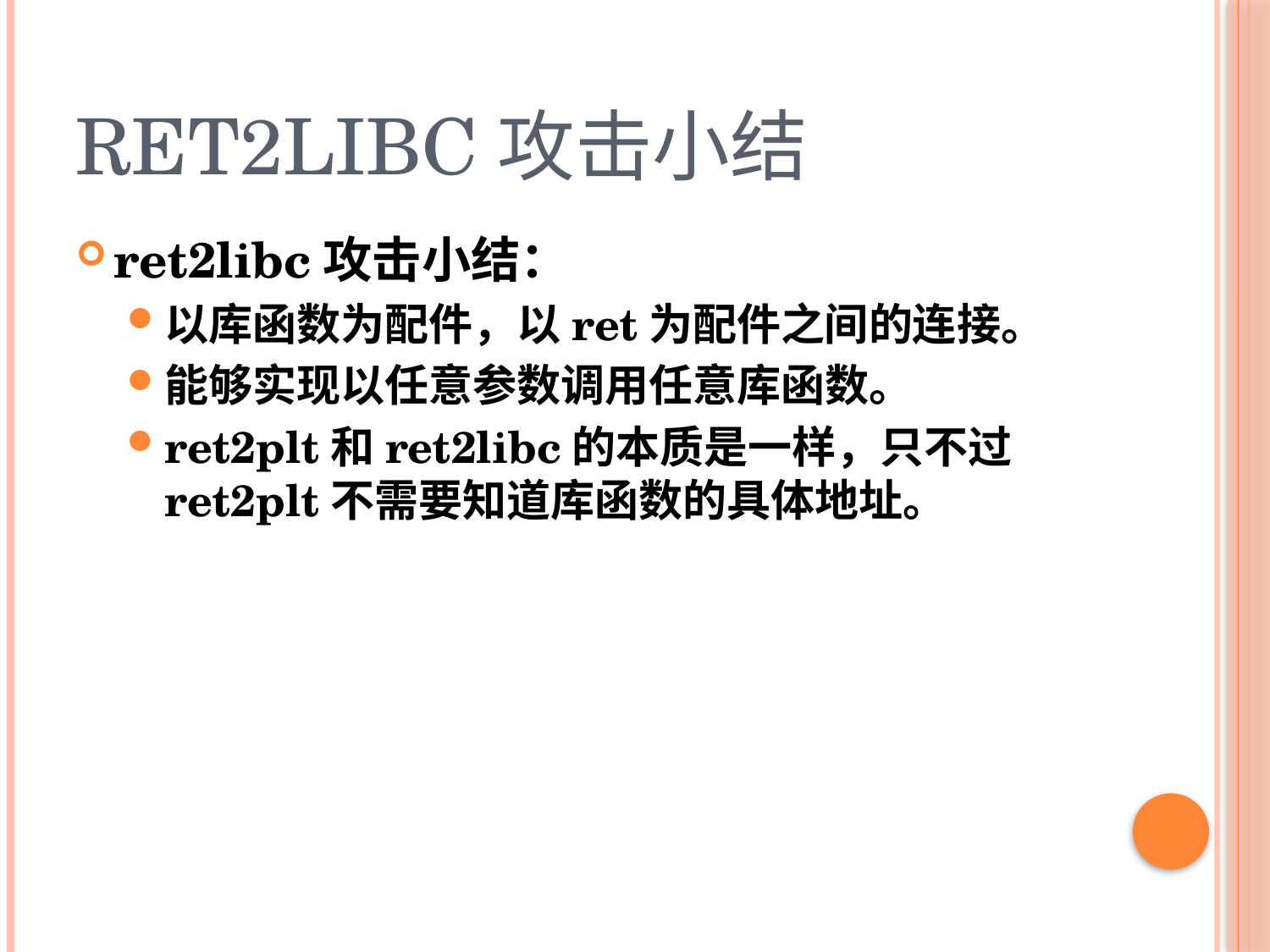

# ret2libc攻击小结
ret2libc攻击小结：
以库函数为配件，以ret为配件之间的连接。
能够实现以任意参数调用任意库函数。
ret2plt和ret2libc的本质是一样，只不过ret2plt不需要知道库函数的具体地址。